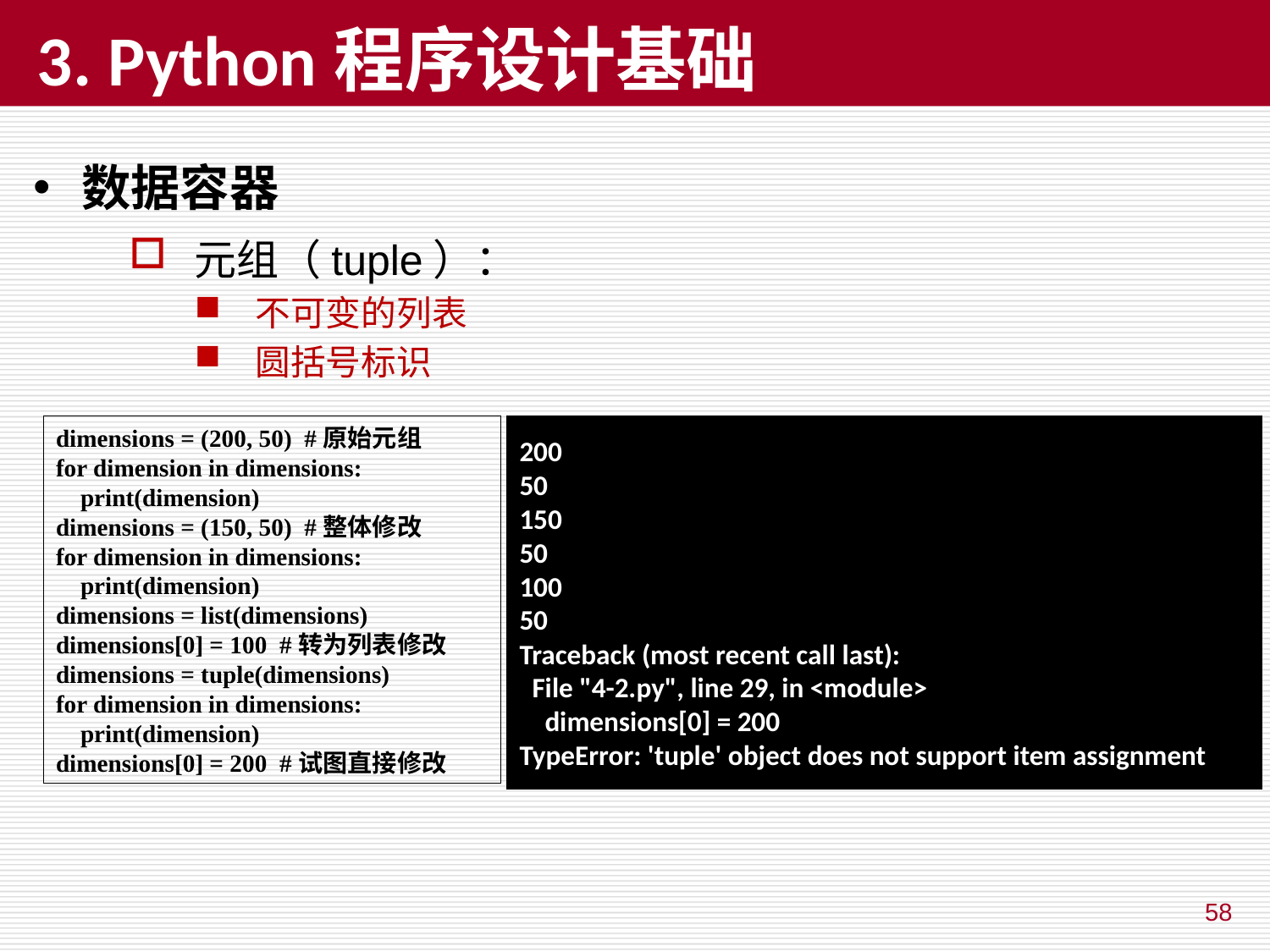

# 3. Python程序设计基础
数据容器
元组（tuple）：
不可变的列表
圆括号标识

dimensions = (200, 50)  #原始元组
for dimension in dimensions:
    print(dimension)
dimensions = (150, 50)  #整体修改
for dimension in dimensions:
    print(dimension)
dimensions = list(dimensions)
dimensions[0] = 100  #转为列表修改
dimensions = tuple(dimensions)
for dimension in dimensions:
    print(dimension)
dimensions[0] = 200  #试图直接修改
200
50
150
50
100
50
Traceback (most recent call last):
  File "4-2.py", line 29, in <module>
    dimensions[0] = 200
TypeError: 'tuple' object does not support item assignment
58